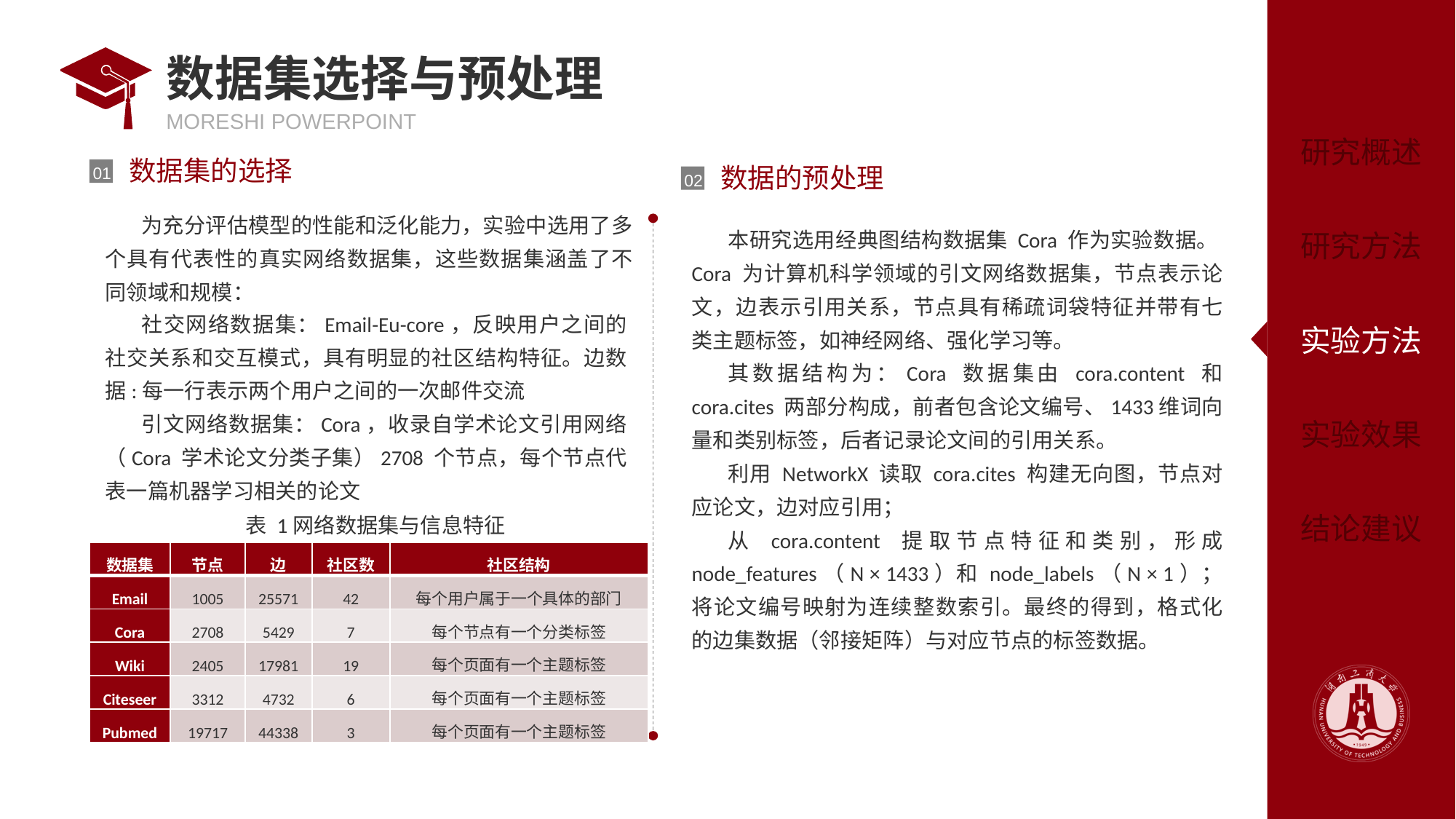

# 数据集选择与预处理
数据集的选择
01

数据的预处理
02

为充分评估模型的性能和泛化能力，实验中选用了多个具有代表性的真实网络数据集，这些数据集涵盖了不同领域和规模：

本研究选用经典图结构数据集 Cora 作为实验数据。Cora 为计算机科学领域的引文网络数据集，节点表示论文，边表示引用关系，节点具有稀疏词袋特征并带有七类主题标签，如神经网络、强化学习等。
其数据结构为：Cora 数据集由 cora.content 和 cora.cites 两部分构成，前者包含论文编号、1433维词向量和类别标签，后者记录论文间的引用关系。
利用 NetworkX 读取 cora.cites 构建无向图，节点对应论文，边对应引用；
从 cora.content 提取节点特征和类别，形成 node_features（N × 1433）和 node_labels（N × 1）；将论文编号映射为连续整数索引。最终的得到，格式化的边集数据（邻接矩阵）与对应节点的标签数据。
社交网络数据集：Email-Eu-core，反映用户之间的社交关系和交互模式，具有明显的社区结构特征。边数据:每一行表示两个用户之间的一次邮件交流
引文网络数据集：Cora，收录自学术论文引用网络（Cora 学术论文分类子集）2708 个节点，每个节点代表一篇机器学习相关的论文
表 1网络数据集与信息特征
| 数据集 | 节点 | 边 | 社区数 | 社区结构 |
| --- | --- | --- | --- | --- |
| Email | 1005 | 25571 | 42 | 每个用户属于一个具体的部门 |
| Cora | 2708 | 5429 | 7 | 每个节点有一个分类标签 |
| Wiki | 2405 | 17981 | 19 | 每个页面有一个主题标签 |
| Citeseer | 3312 | 4732 | 6 | 每个页面有一个主题标签 |
| Pubmed | 19717 | 44338 | 3 | 每个页面有一个主题标签 |